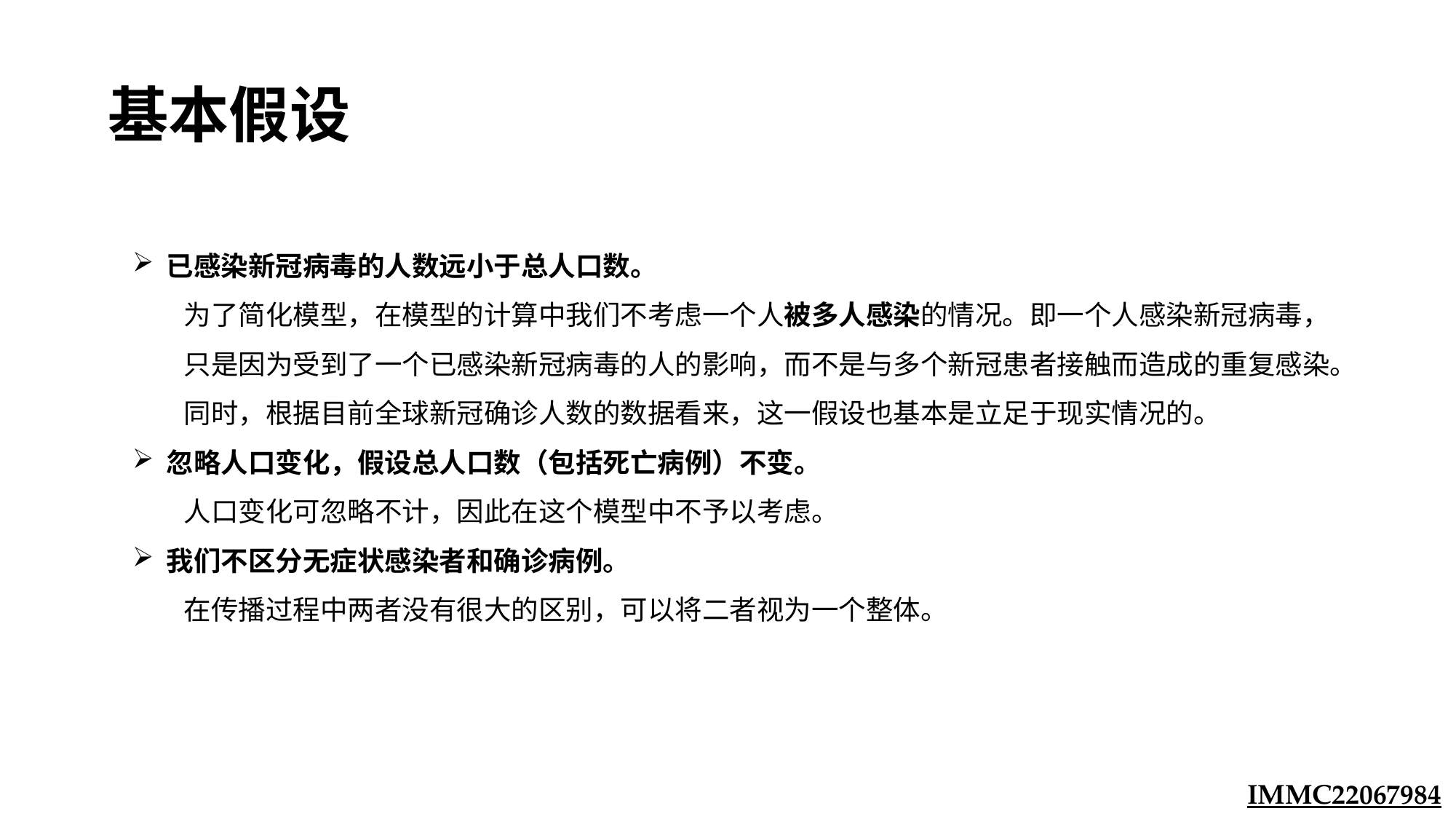

基本假设
已感染新冠病毒的人数远小于总人口数。
为了简化模型，在模型的计算中我们不考虑一个人被多人感染的情况。即一个人感染新冠病毒，只是因为受到了一个已感染新冠病毒的人的影响，而不是与多个新冠患者接触而造成的重复感染。同时，根据目前全球新冠确诊人数的数据看来，这一假设也基本是立足于现实情况的。
忽略人口变化，假设总人口数（包括死亡病例）不变。
人口变化可忽略不计，因此在这个模型中不予以考虑。
我们不区分无症状感染者和确诊病例。
在传播过程中两者没有很大的区别，可以将二者视为一个整体。
IMMC22067984